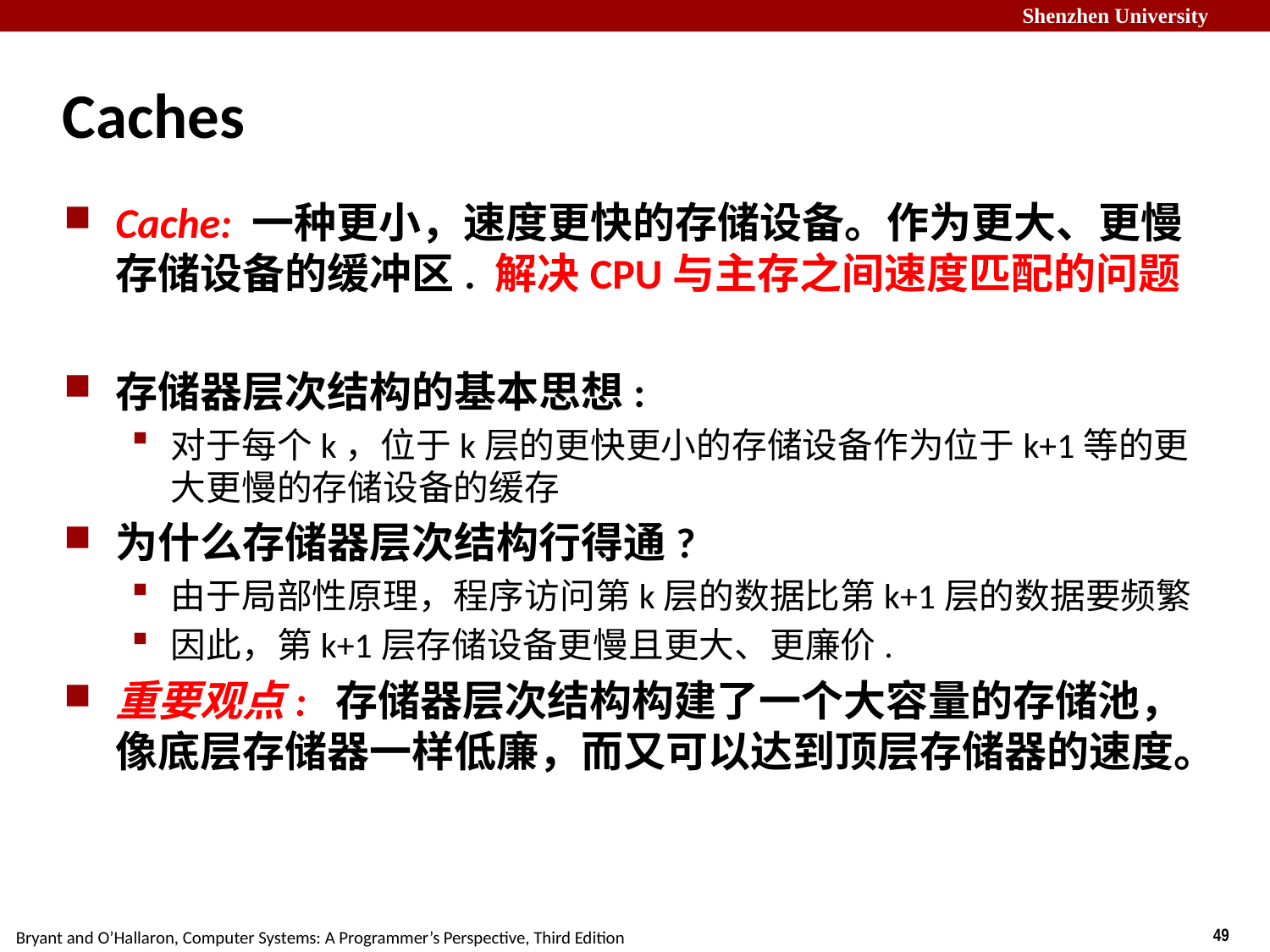

# Caches
Cache: 一种更小，速度更快的存储设备。作为更大、更慢存储设备的缓冲区. 解决CPU与主存之间速度匹配的问题

存储器层次结构的基本思想:
对于每个k，位于k层的更快更小的存储设备作为位于k+1等的更大更慢的存储设备的缓存
为什么存储器层次结构行得通?
由于局部性原理，程序访问第k层的数据比第k+1层的数据要频繁
因此，第k+1层存储设备更慢且更大、更廉价.
重要观点:  存储器层次结构构建了一个大容量的存储池，像底层存储器一样低廉，而又可以达到顶层存储器的速度。